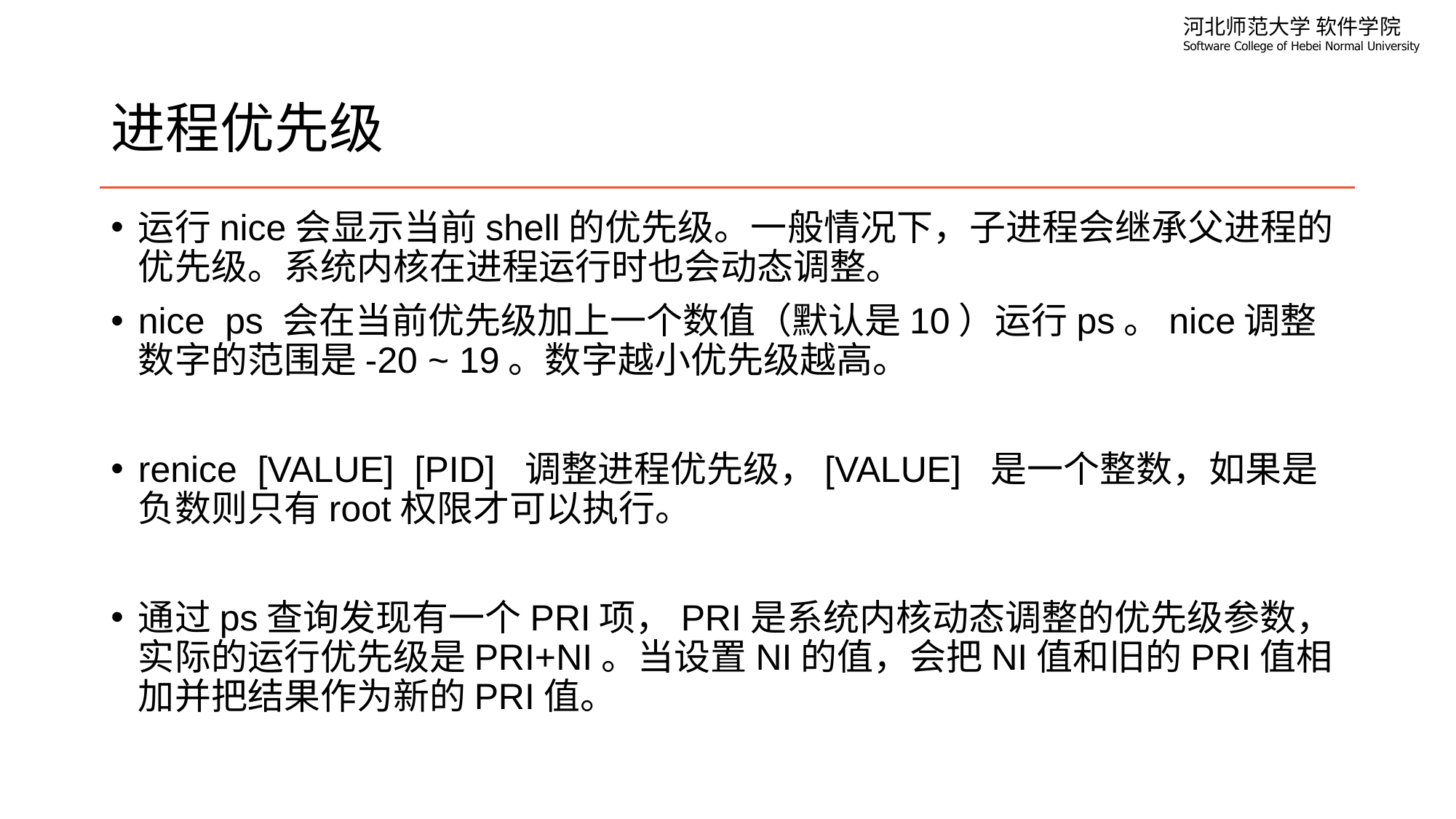

# 进程优先级
运行nice会显示当前shell的优先级。一般情况下，子进程会继承父进程的优先级。系统内核在进程运行时也会动态调整。
nice  ps 会在当前优先级加上一个数值（默认是10）运行ps。nice调整数字的范围是-20 ~ 19。数字越小优先级越高。

renice  [VALUE]  [PID]  调整进程优先级，[VALUE]  是一个整数，如果是负数则只有root权限才可以执行。

通过ps查询发现有一个PRI项，PRI是系统内核动态调整的优先级参数，实际的运行优先级是PRI+NI。当设置NI的值，会把NI值和旧的PRI值相加并把结果作为新的PRI值。